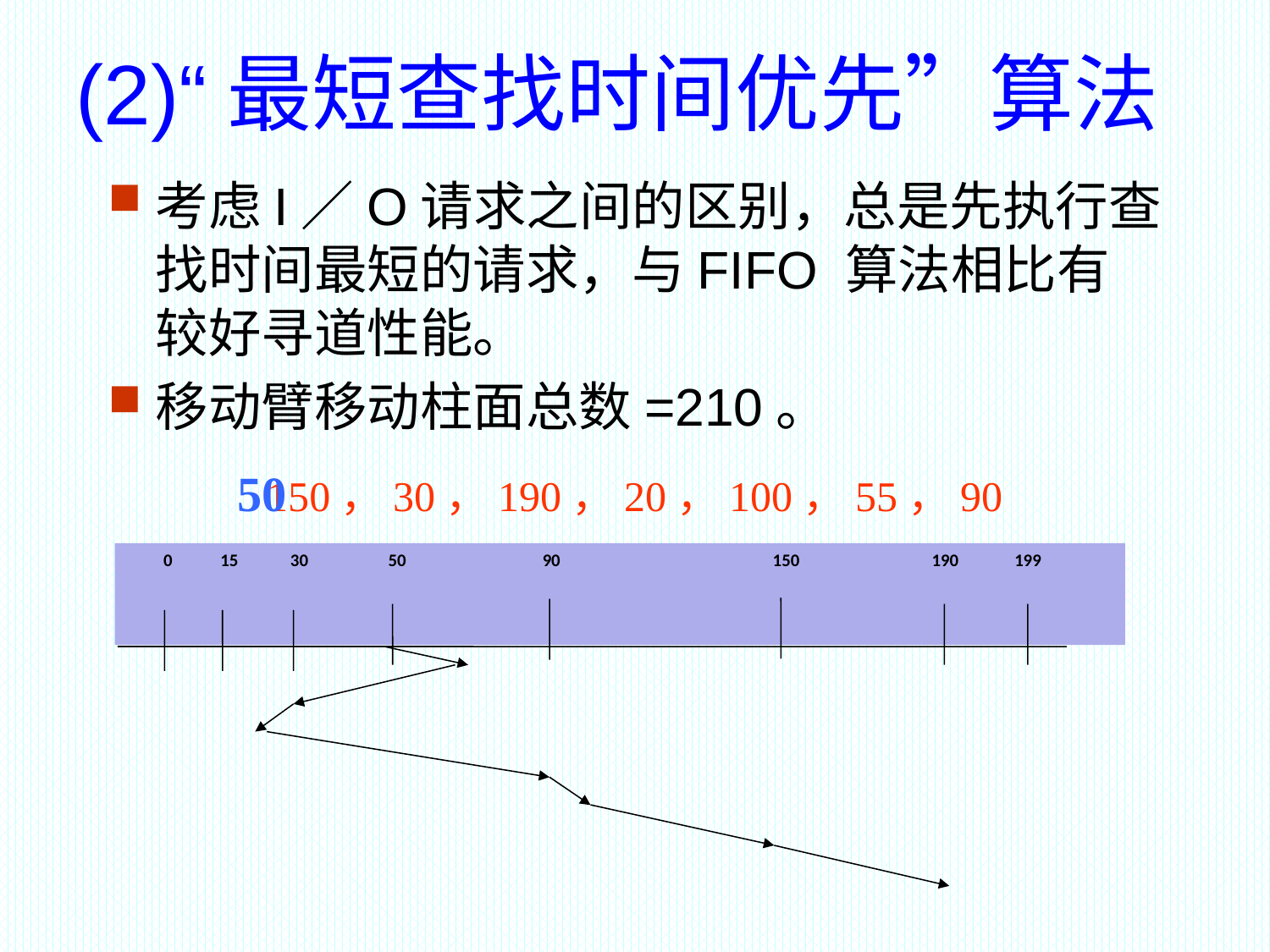

(2)“最短查找时间优先”算法
考虑I／O请求之间的区别，总是先执行查找时间最短的请求，与FIFO 算法相比有较好寻道性能。
移动臂移动柱面总数=210。
50
150，30，190，20，100，55，90
         0            15             30                    50                                  90                                                     150                                 190              199